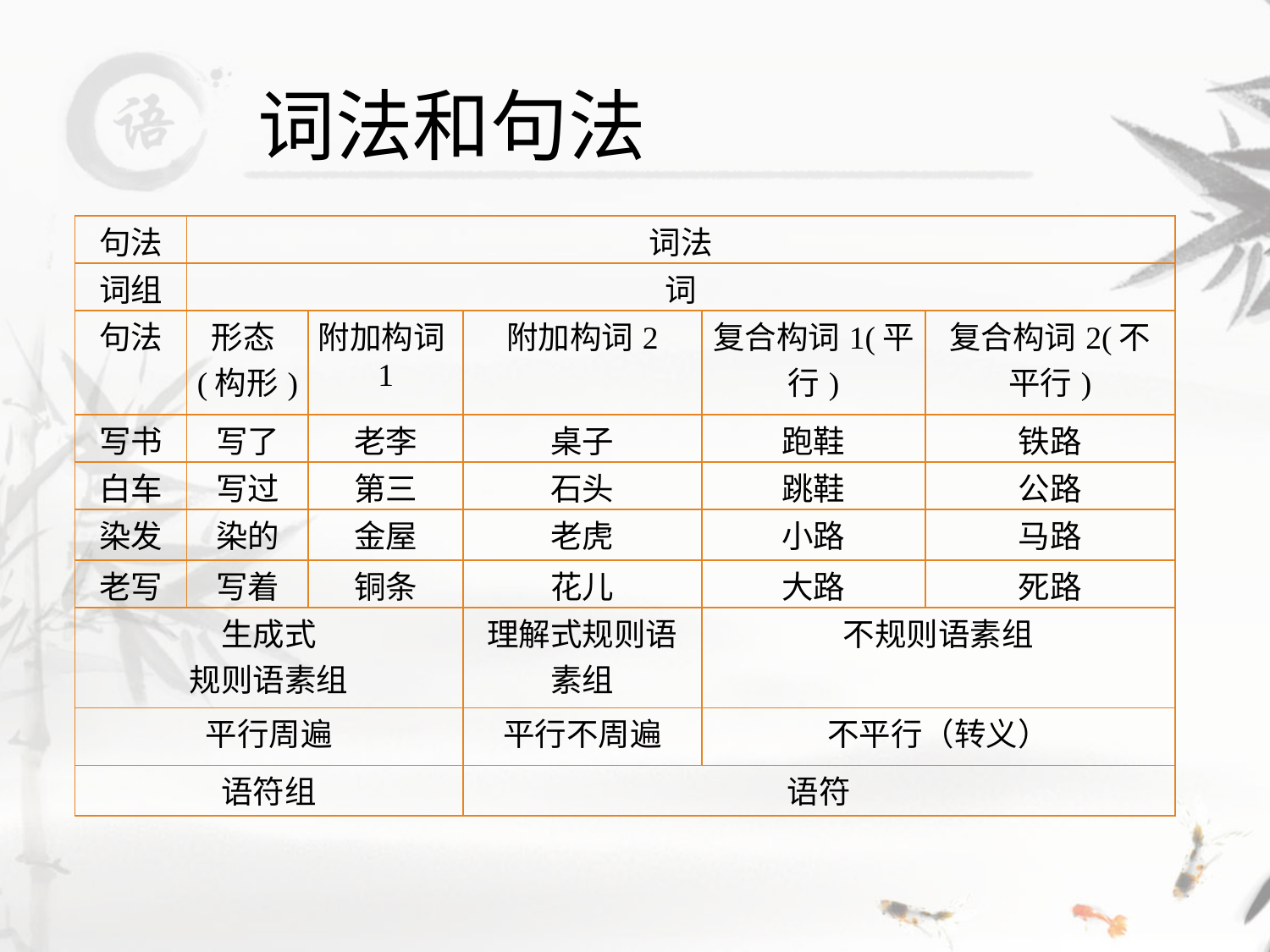

# 词法和句法
| 句法 | 词法 |  |  |  |  |
| --- | --- | --- | --- | --- | --- |
| 词组 | 词 |  |  |  |  |
| 句法 | 形态(构形) | 附加构词1 | 附加构词2 | 复合构词1(平行) | 复合构词2(不平行) |
| 写书 | 写了 | 老李 | 桌子 | 跑鞋 | 铁路 |
| 白车 | 写过 | 第三 | 石头 | 跳鞋 | 公路 |
| 染发 | 染的 | 金屋 | 老虎 | 小路 | 马路 |
| 老写 | 写着 | 铜条 | 花儿 | 大路 | 死路 |
| 生成式 规则语素组 |  |  | 理解式规则语素组 | 不规则语素组 |  |
| 平行周遍 |  |  | 平行不周遍 | 不平行（转义） |  |
| 语符组 |  |  | 语符 |  |  |